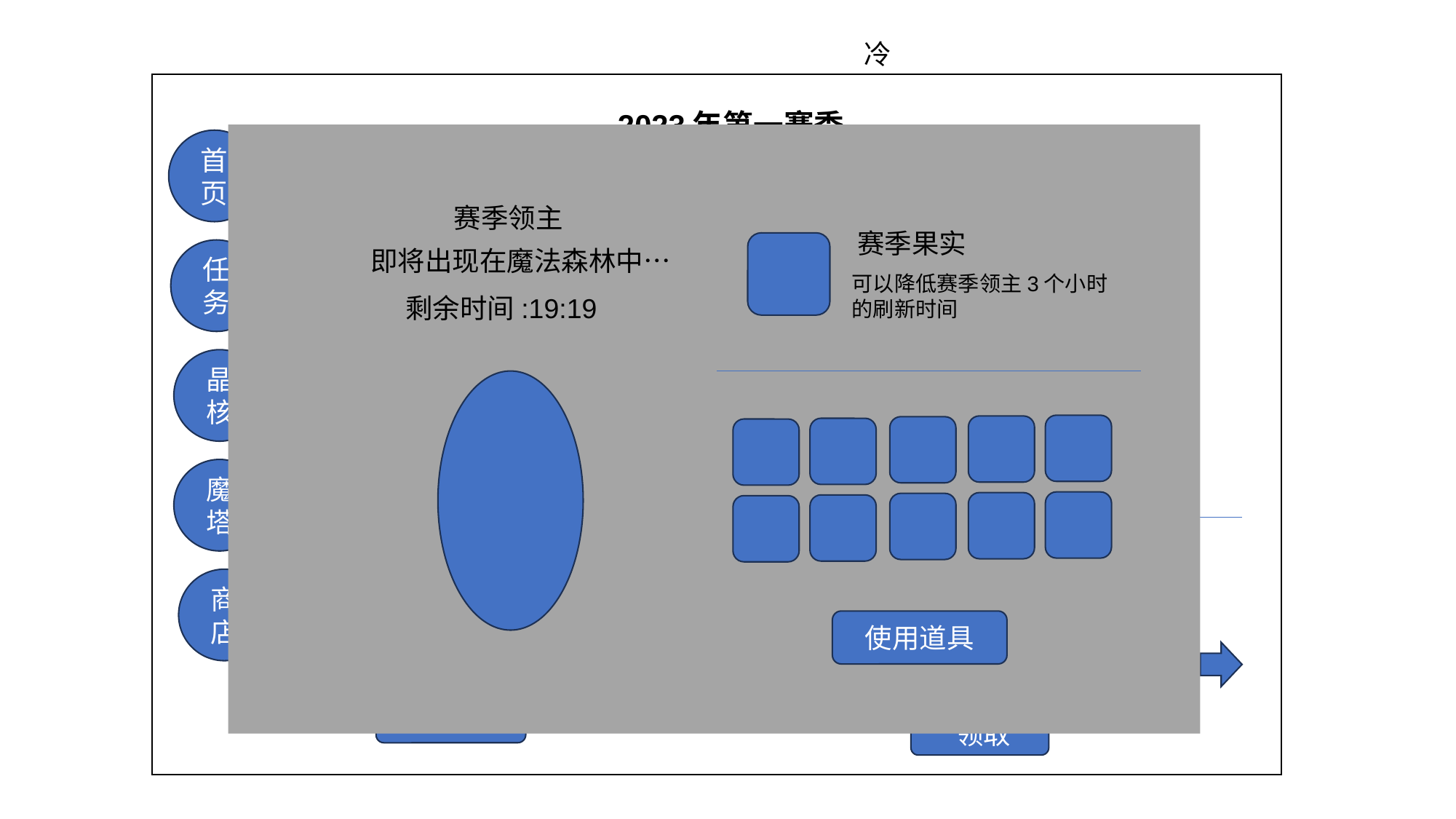

冷

2023年第一赛季

首页
赛季时间:2023.10.9-2024.1.9
赛季领主
赛季等级
赛季果实
赛季经验:5000000/999999

即将出现在魔法森林中…
任务
可以降低赛季领主3个小时
的刷新时间
25

剩余时间:19:19
1.每次击败不低于自身15级的领主怪物获得5点经验
晶核

2.完成赛季相关任务获得
3.通过赛季魔塔获得

魔塔

1级赛季奖励
赛季之王
商店
使用道具

刷新时间:3天11小时11分
查看领主

领取